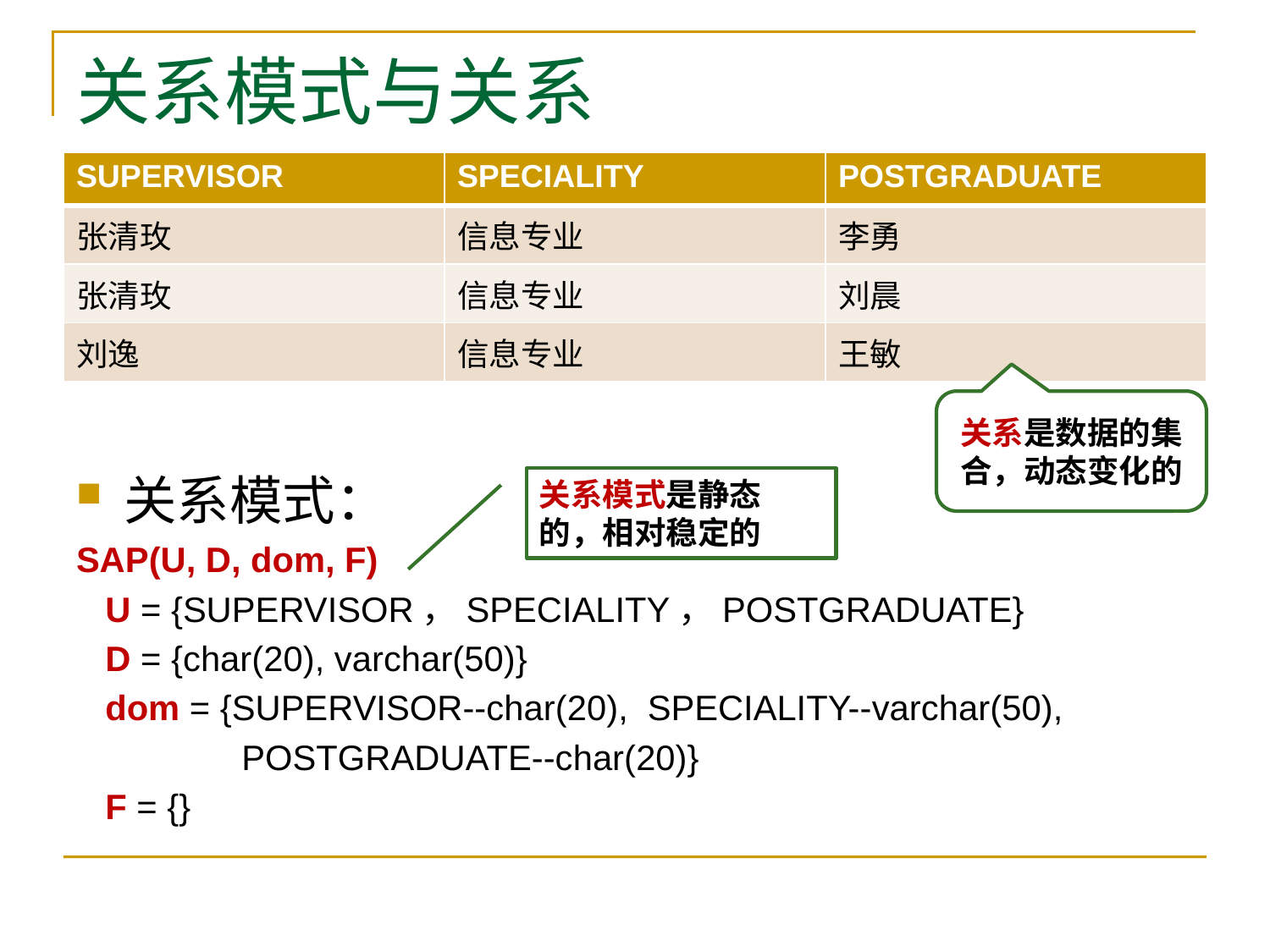

# 关系模式与关系
| SUPERVISOR | SPECIALITY | POSTGRADUATE |
| --- | --- | --- |
| 张清玫 | 信息专业 | 李勇 |
| 张清玫 | 信息专业 | 刘晨 |
| 刘逸 | 信息专业 | 王敏 |
关系是数据的集合，动态变化的
关系模式：
SAP(U, D, dom, F)
   U = {SUPERVISOR，SPECIALITY，POSTGRADUATE}
   D = {char(20), varchar(50)}
   dom = {SUPERVISOR--char(20),  SPECIALITY--varchar(50),
                 POSTGRADUATE--char(20)}
   F = {}

关系模式是静态的，相对稳定的